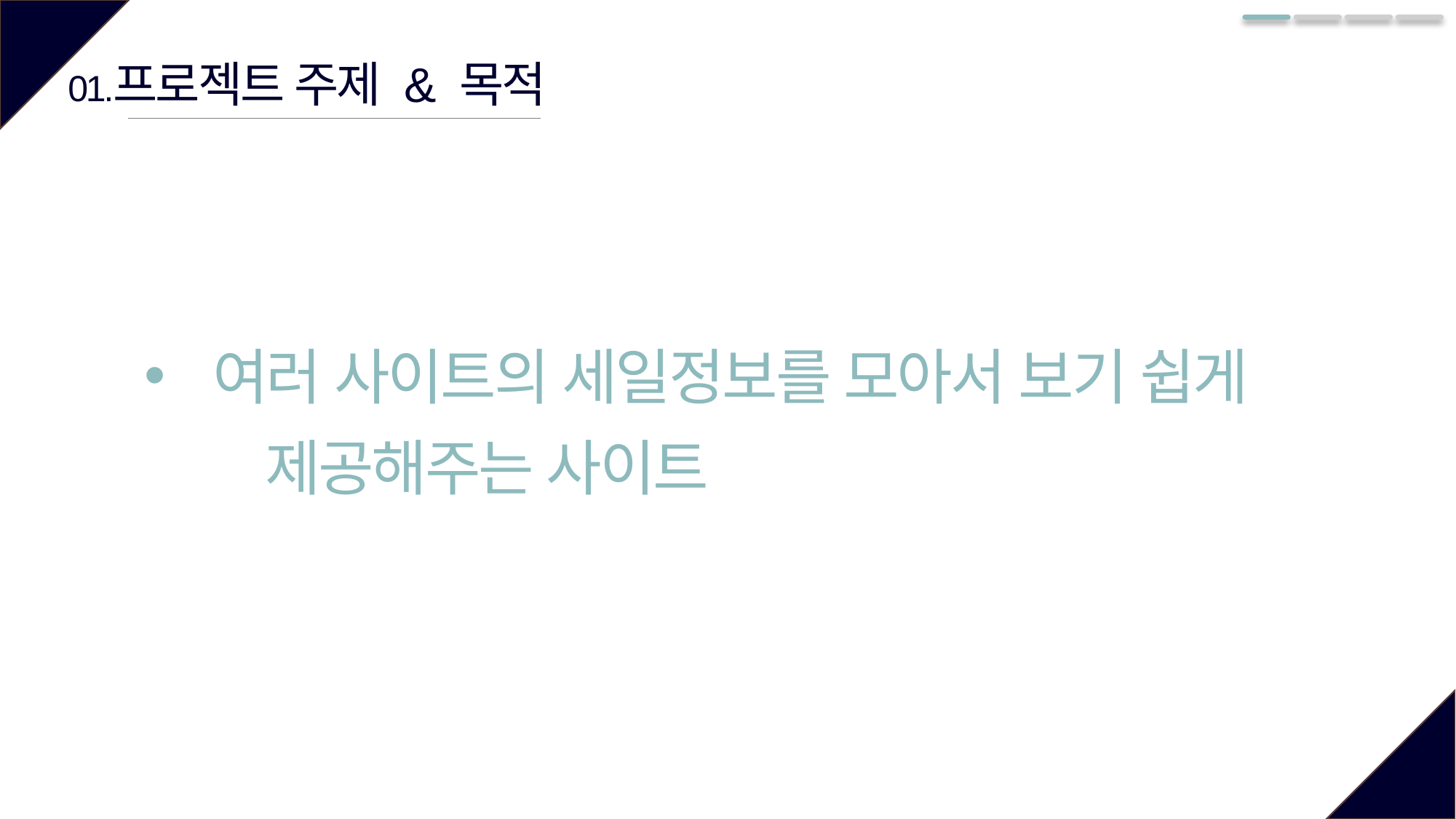

프로젝트 주제 & 목적
01.
여러 사이트의 세일정보를 모아서 보기 쉽게
          제공해주는 사이트